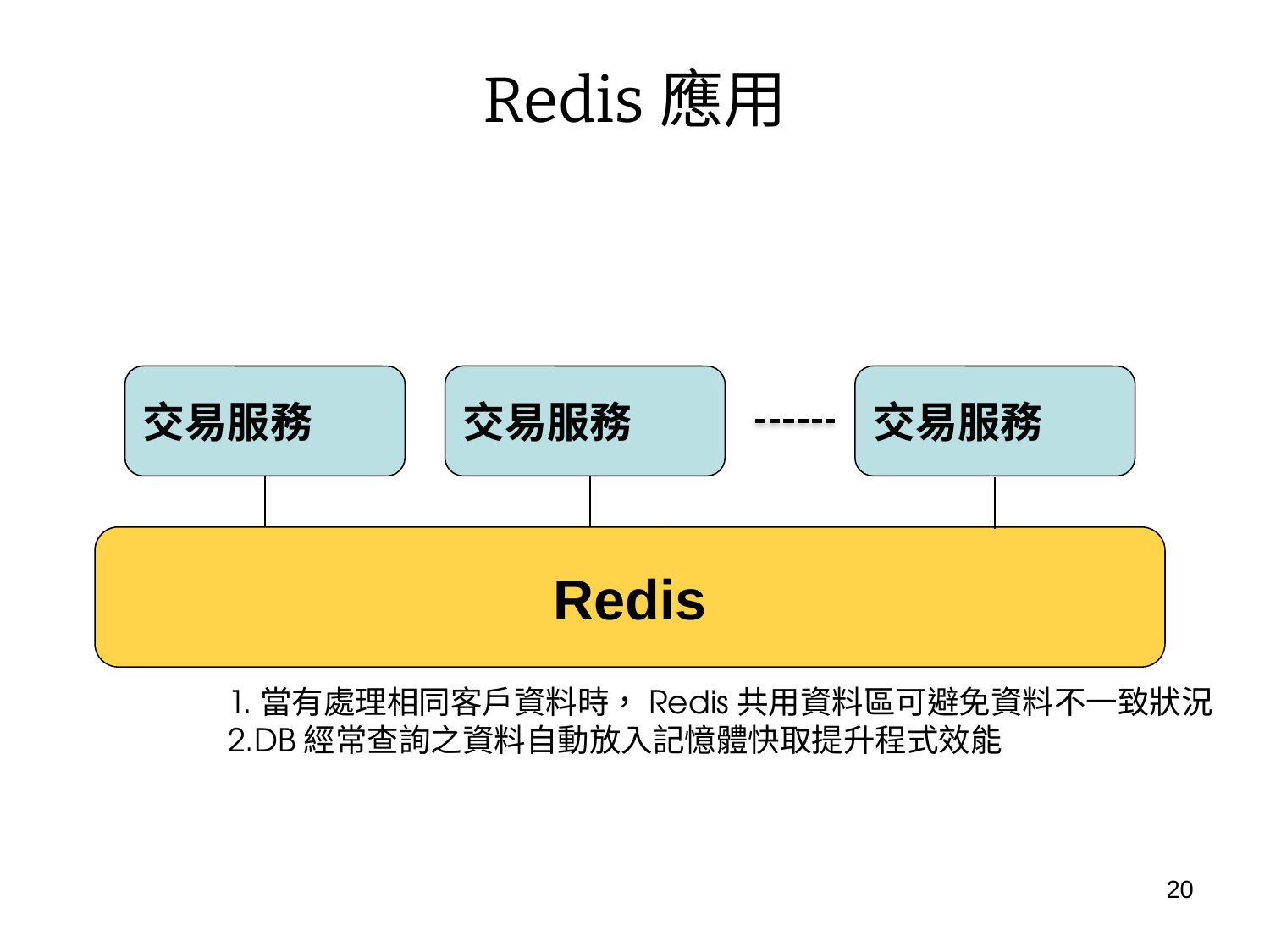

# Redis應用
交易服務
交易服務
交易服務
Redis
1.當有處理相同客戶資料時，Redis共用資料區可避免資料不一致狀況
2.DB經常查詢之資料自動放入記憶體快取提升程式效能
20